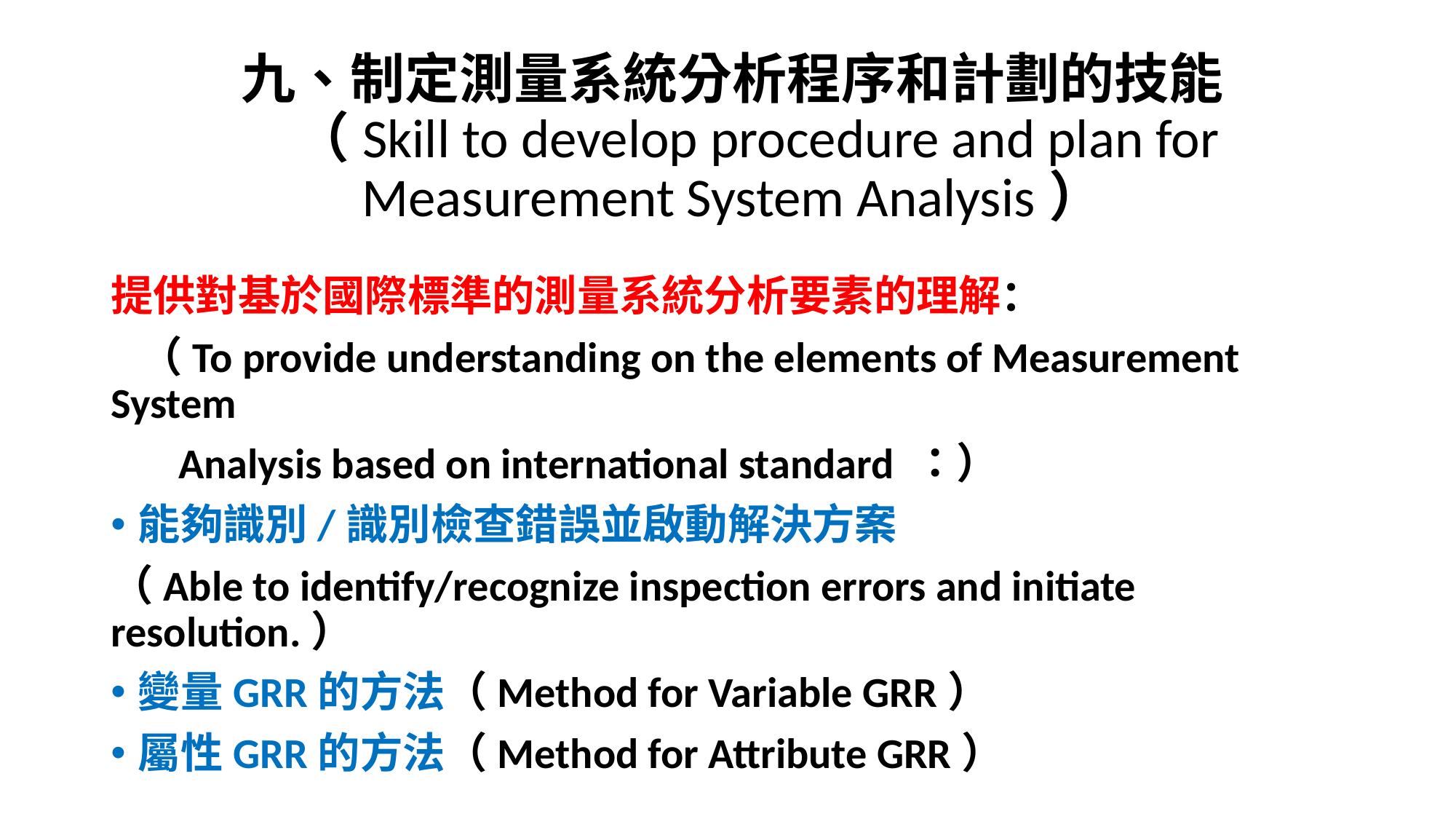

# 九、制定測量系統分析程序和計劃的技能 （Skill to develop procedure and plan for Measurement System Analysis）
提供對基於國際標準的測量系統分析要素的理解：
  （To provide understanding on the elements of Measurement System
       Analysis based on international standard ：）
能夠識別/識別檢查錯誤並啟動解決方案
（Able to identify/recognize inspection errors and initiate resolution.）
變量GRR的方法（Method for Variable GRR）
屬性GRR的方法（Method for Attribute GRR）